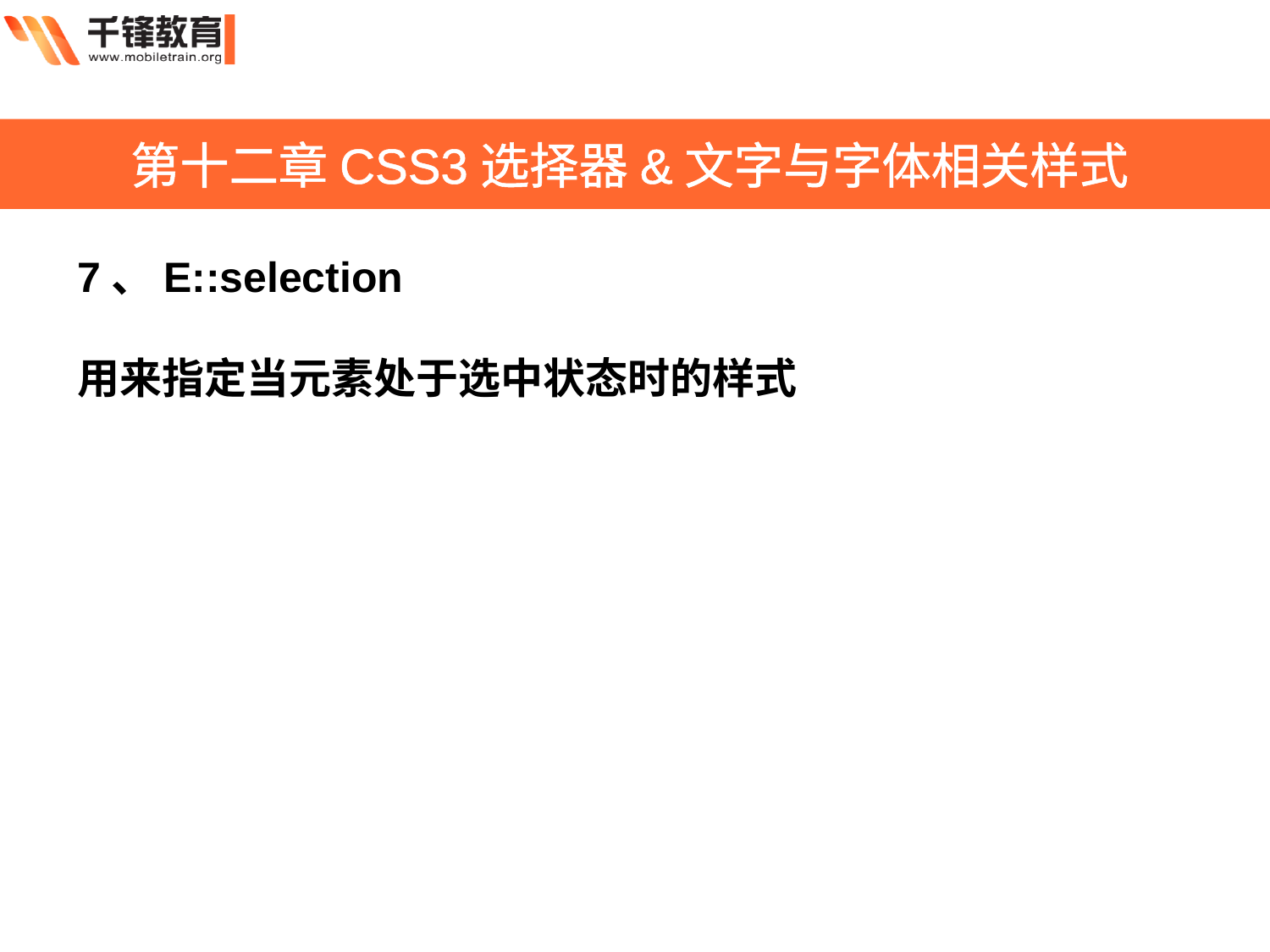

第十二章CSS3选择器&文字与字体相关样式
7、E::selection

用来指定当元素处于选中状态时的样式